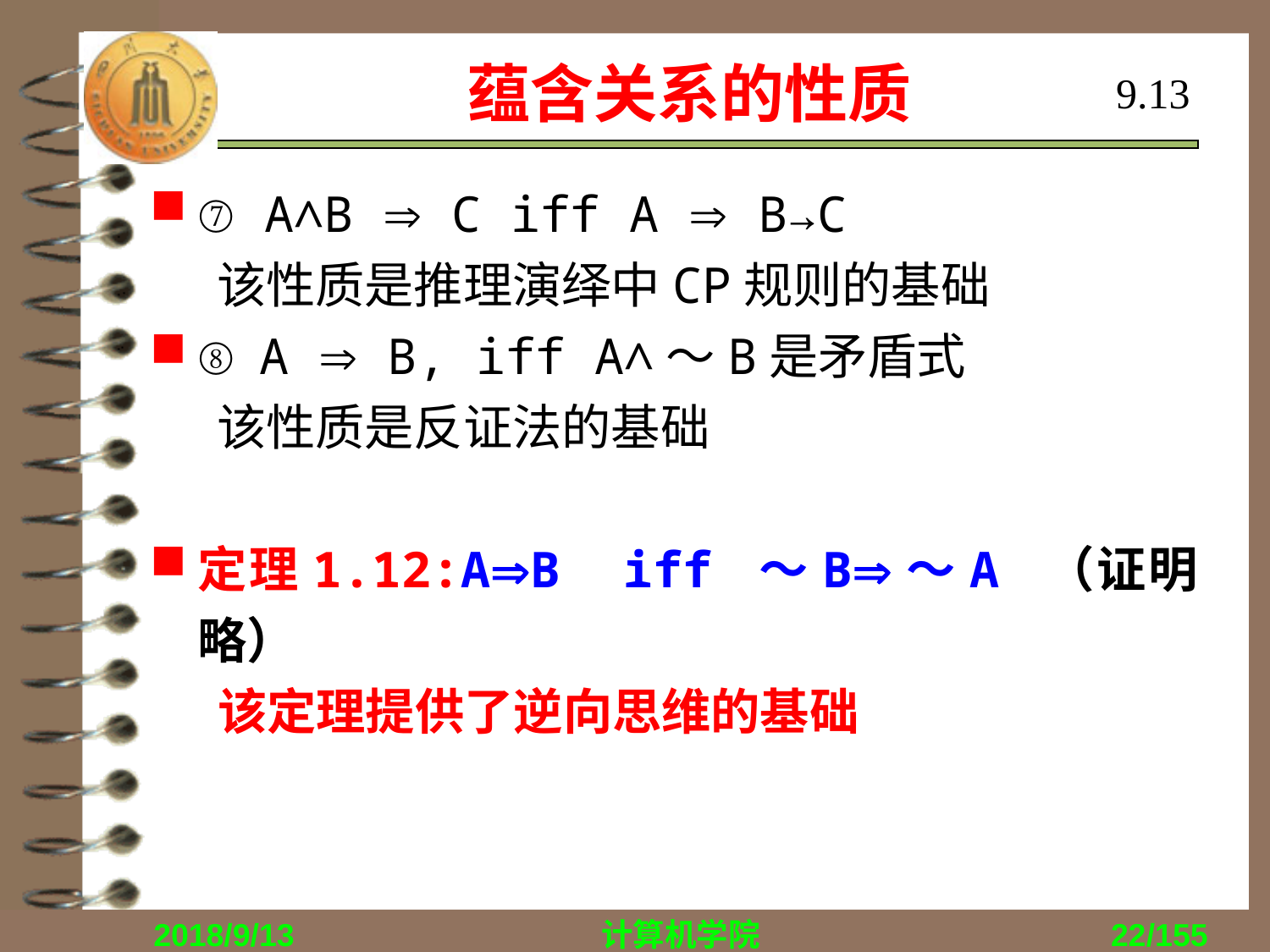

# 蕴含关系的性质
9.13
⑦ A∧B ⇒ C iff A ⇒ B→C
     该性质是推理演绎中CP规则的基础
⑧  A ⇒ B, iff A∧～B是矛盾式
     该性质是反证法的基础

定理1.12:A⇒B  iff ～B⇒～A （证明略）
     该定理提供了逆向思维的基础
2018/9/13
计算机学院
22/155